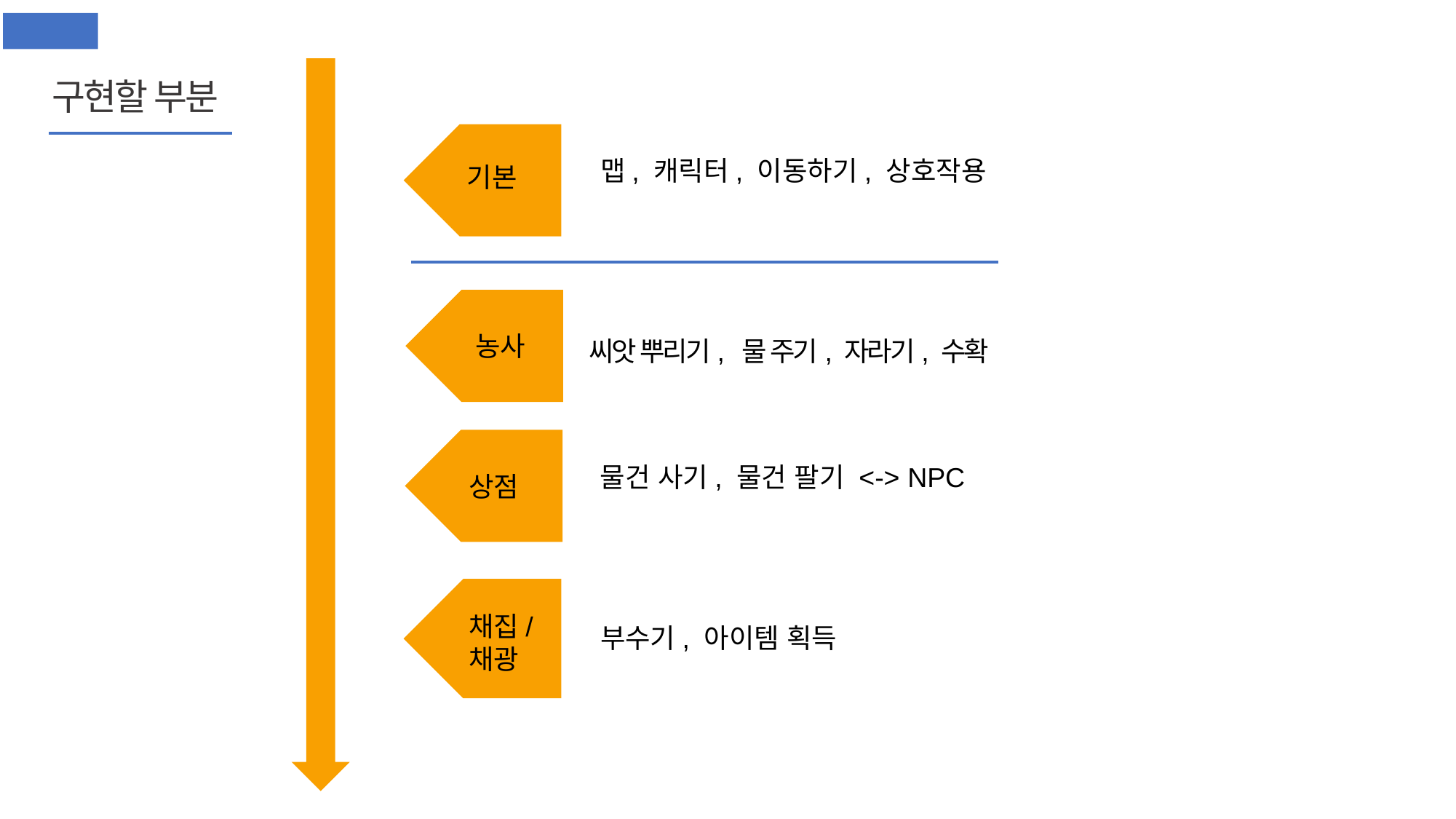

* 쁠쁠 *

구현할 부분

맵, 캐릭터, 이동하기, 상호작용
기본

 농사
씨앗 뿌리기,  물 주기, 자라기, 수확

물건 사기, 물건 팔기 <-> NPC
상점

부수기, 아이템 획득

개념1
채집/
채광